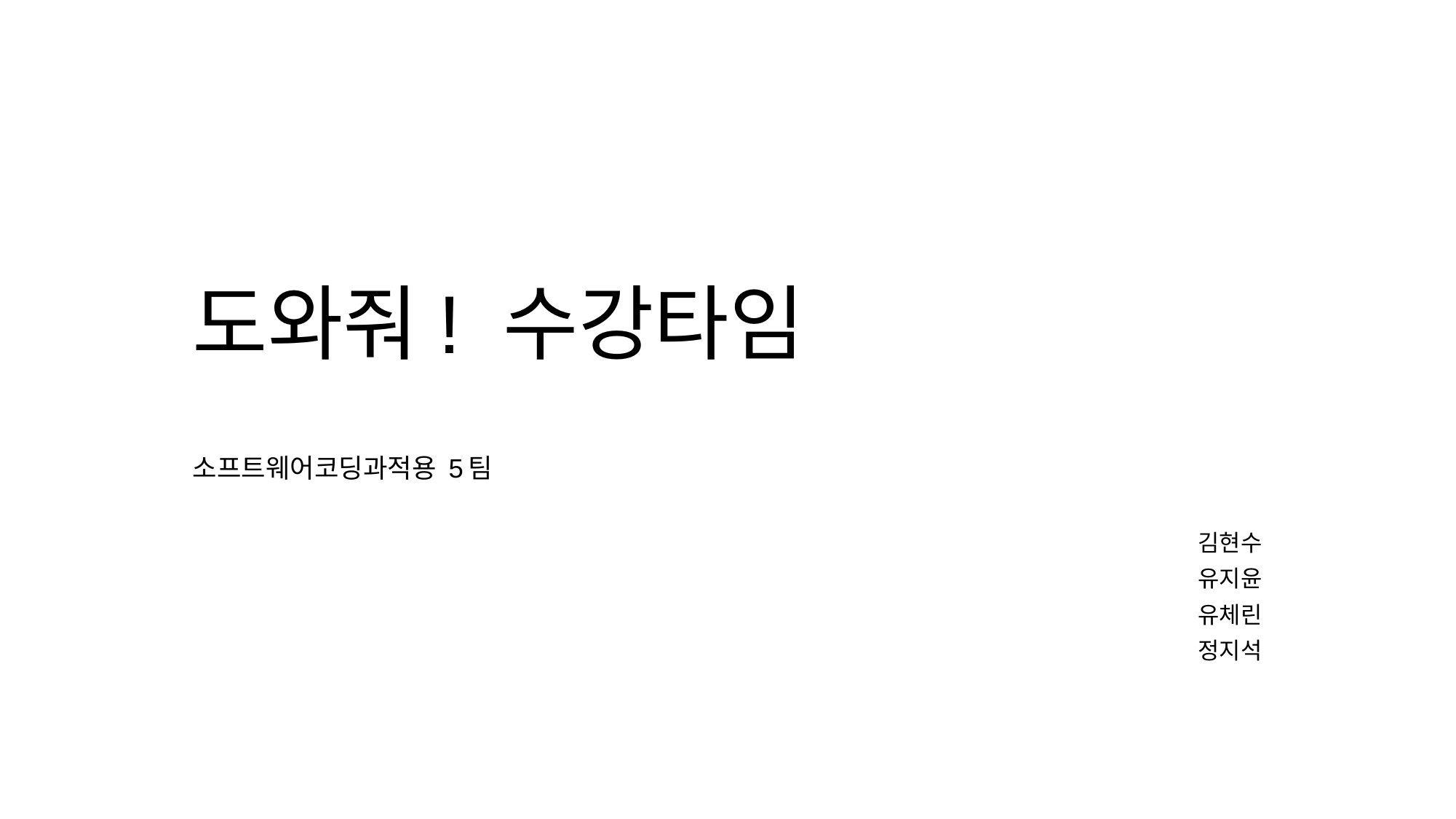

# 도와줘! 수강타임
소프트웨어코딩과적용 5팀

김현수
유지윤
유체린
정지석